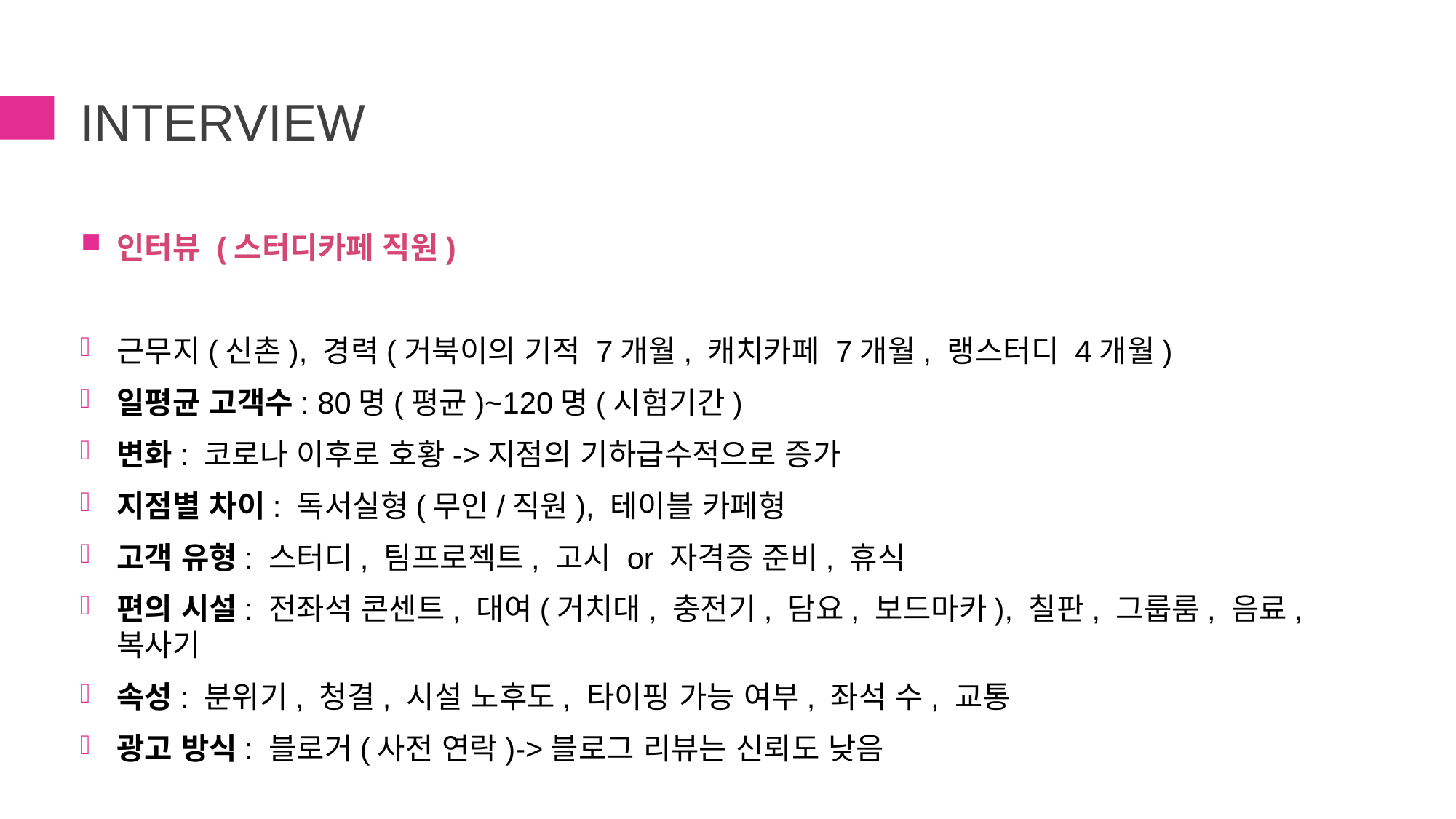

# Interview
인터뷰 (스터디카페 직원)

근무지(신촌), 경력(거북이의 기적 7개월, 캐치카페 7개월, 랭스터디 4개월)
일평균 고객수: 80명(평균)~120명(시험기간)
변화: 코로나 이후로 호황->지점의 기하급수적으로 증가
지점별 차이: 독서실형(무인/직원), 테이블 카페형
고객 유형: 스터디, 팀프로젝트, 고시 or 자격증 준비, 휴식
편의 시설: 전좌석 콘센트, 대여(거치대, 충전기, 담요, 보드마카), 칠판, 그룹룸, 음료, 복사기
속성: 분위기, 청결, 시설 노후도, 타이핑 가능 여부, 좌석 수, 교통
광고 방식: 블로거(사전 연락)->블로그 리뷰는 신뢰도 낮음